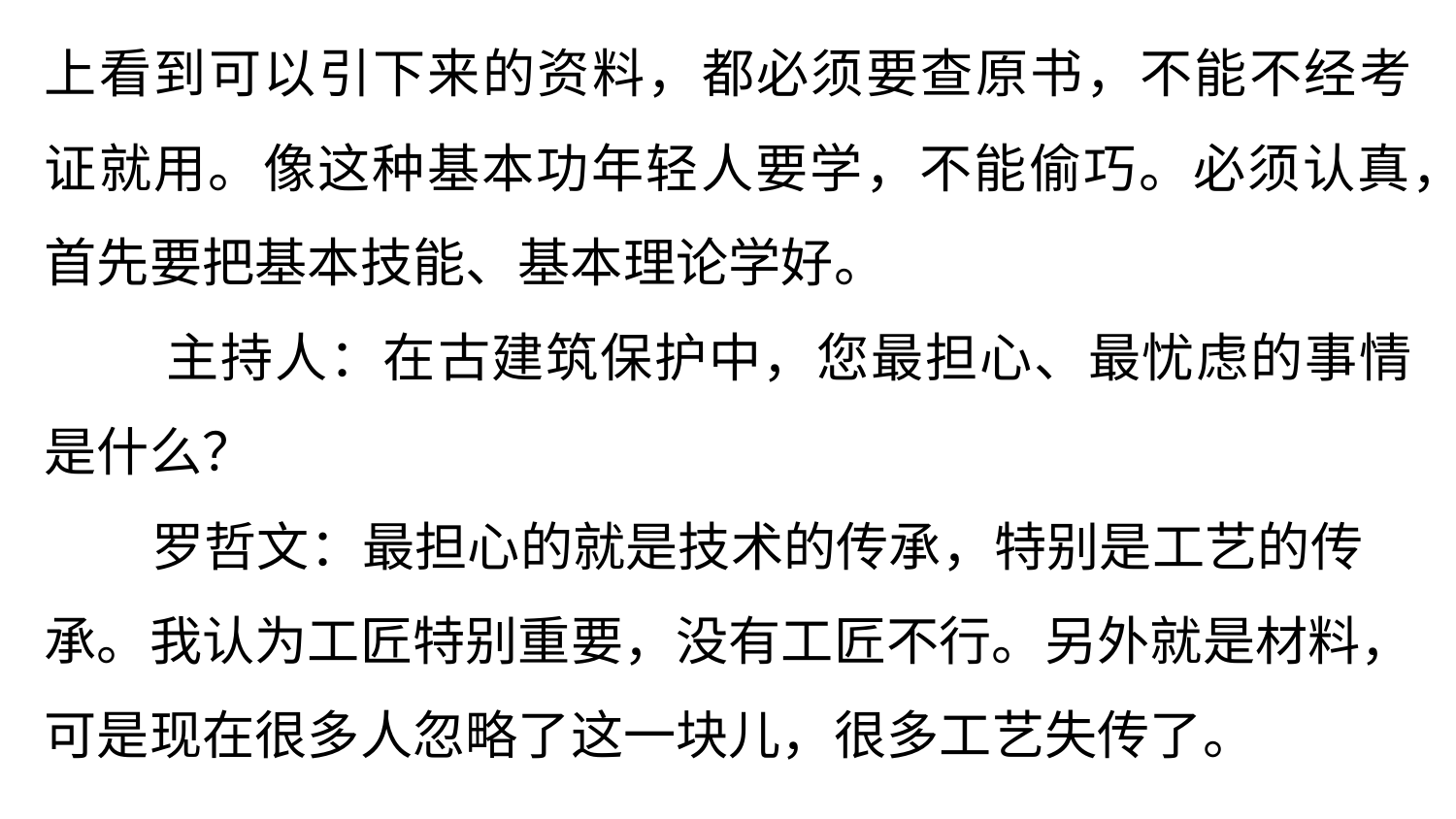

上看到可以引下来的资料，都必须要查原书，不能不经考证就用。像这种基本功年轻人要学，不能偷巧。必须认真，首先要把基本技能、基本理论学好。
        主持人：在古建筑保护中，您最担心、最忧虑的事情是什么？
        罗哲文：最担心的就是技术的传承，特别是工艺的传承。我认为工匠特别重要，没有工匠不行。另外就是材料，可是现在很多人忽略了这一块儿，很多工艺失传了。